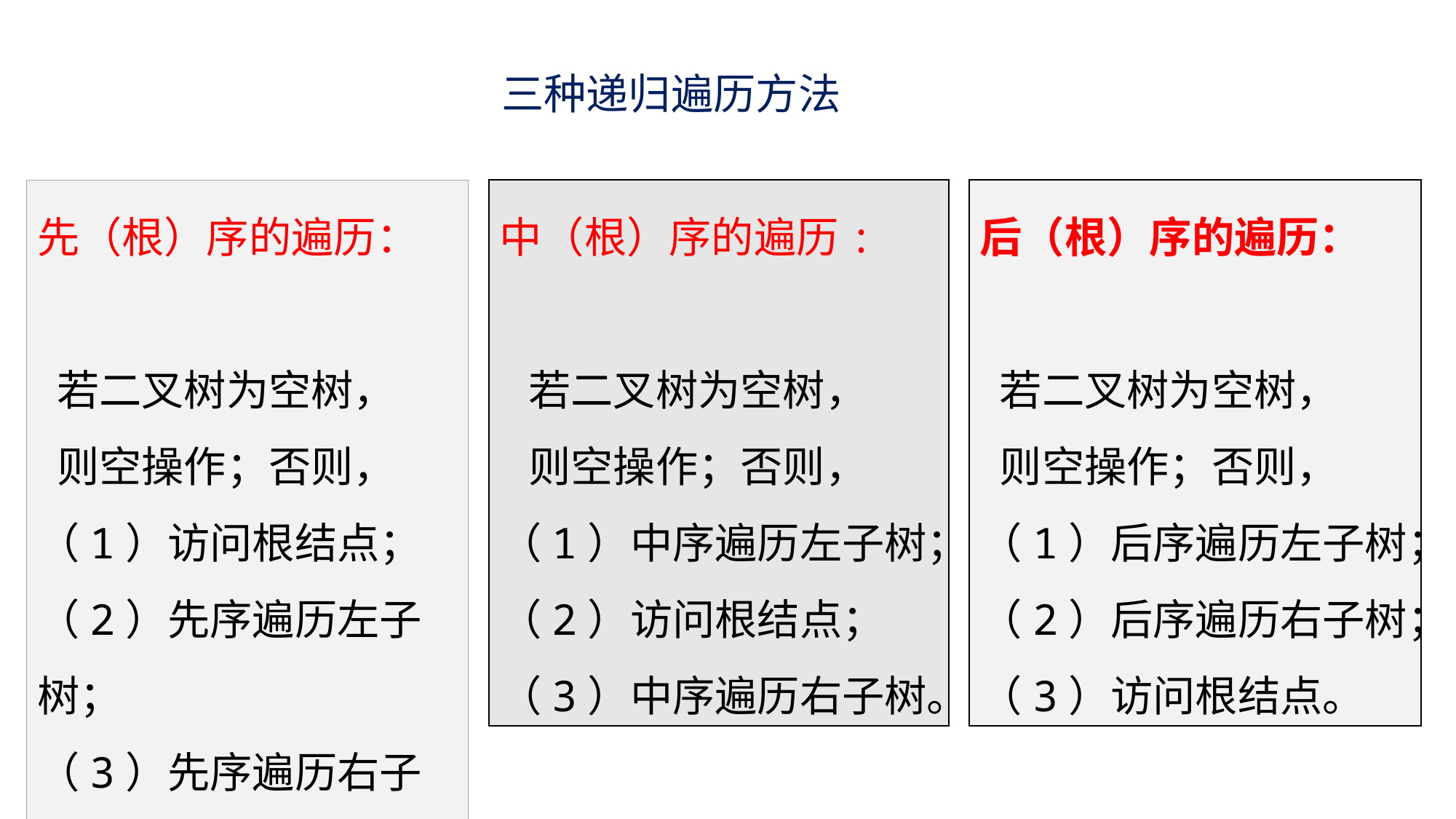

三种递归遍历方法
先（根）序的遍历：

 若二叉树为空树，
 则空操作；否则，
（1）访问根结点；
（2）先序遍历左子树；
（3）先序遍历右子树。
中（根）序的遍历:

  若二叉树为空树，
  则空操作；否则，
（1）中序遍历左子树；
（2）访问根结点；
（3）中序遍历右子树。
后（根）序的遍历：

 若二叉树为空树，
 则空操作；否则，
（1）后序遍历左子树；
（2）后序遍历右子树；
（3）访问根结点。